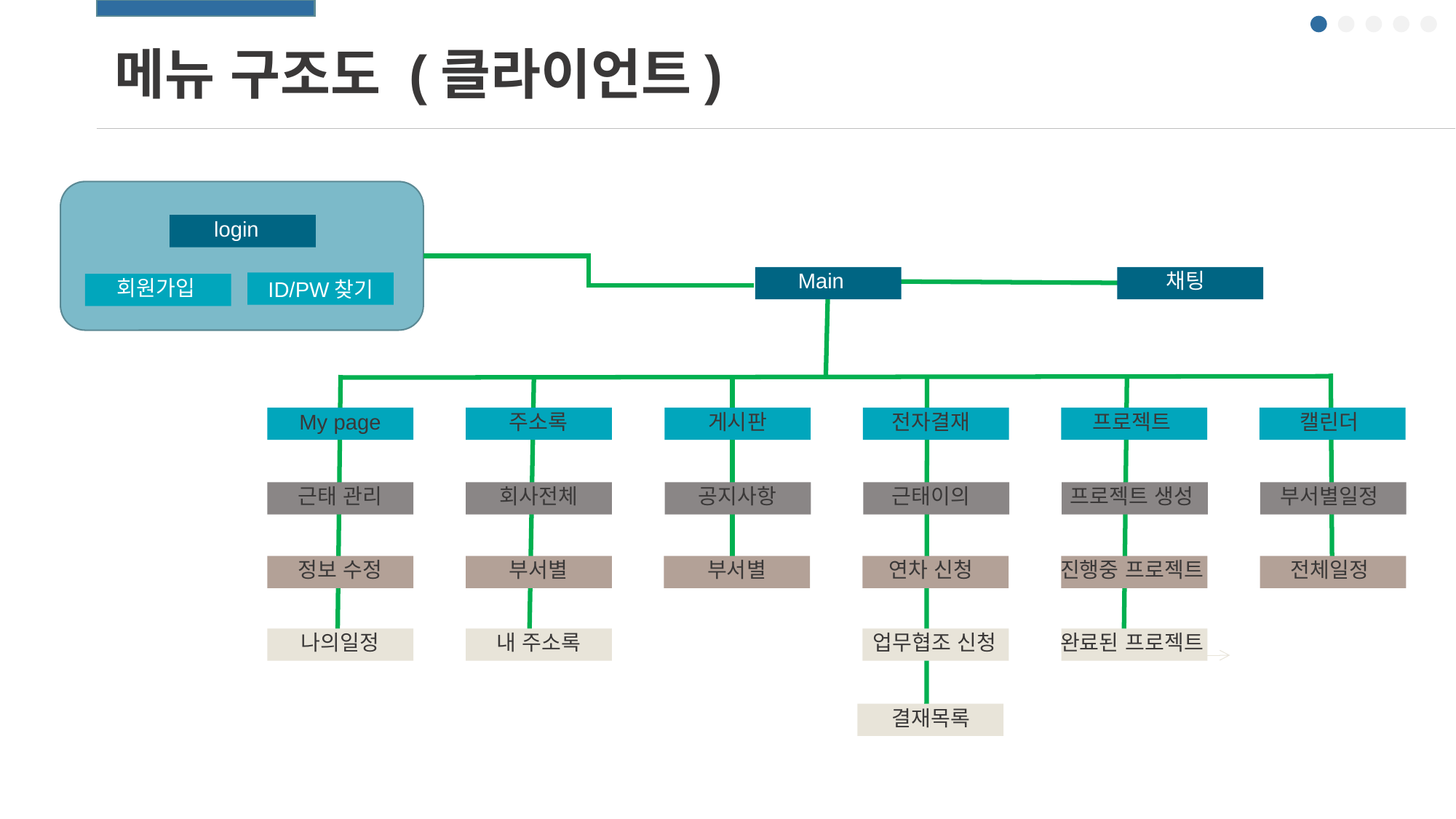

메뉴 구조도 (클라이언트)

login

Main
채팅

회원가입
ID/PW찾기

My page
주소록
게시판
전자결재
프로젝트
캘린더

근태 관리
회사전체
공지사항
근태이의
프로젝트 생성
부서별일정

정보 수정
부서별
부서별
연차 신청
진행중 프로젝트
전체일정

나의일정
내 주소록
업무협조 신청
완료된 프로젝트

결재목록